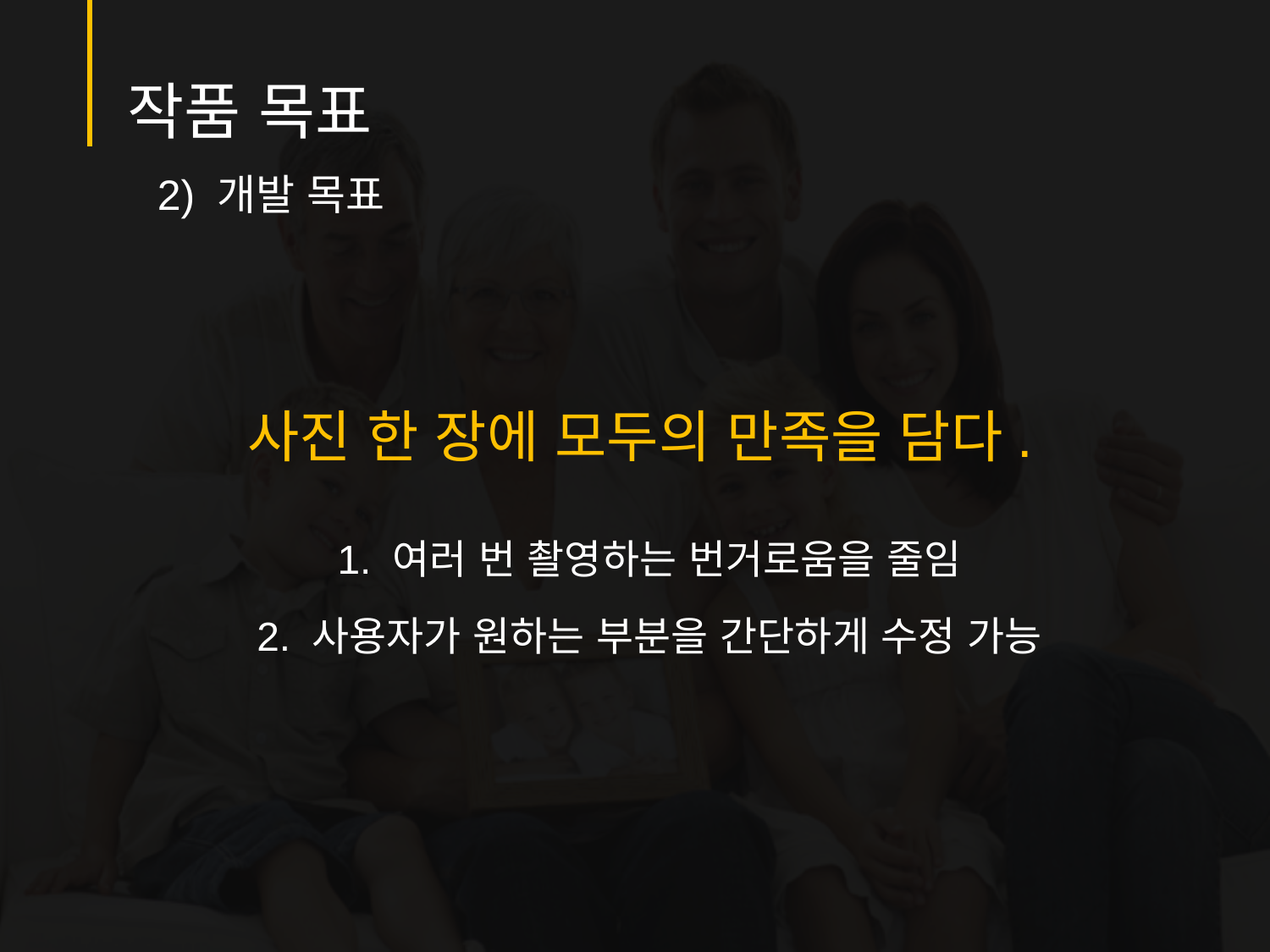

작품 목표
2) 개발 목표
사진 한 장에 모두의 만족을 담다.
1. 여러 번 촬영하는 번거로움을 줄임
2. 사용자가 원하는 부분을 간단하게 수정 가능